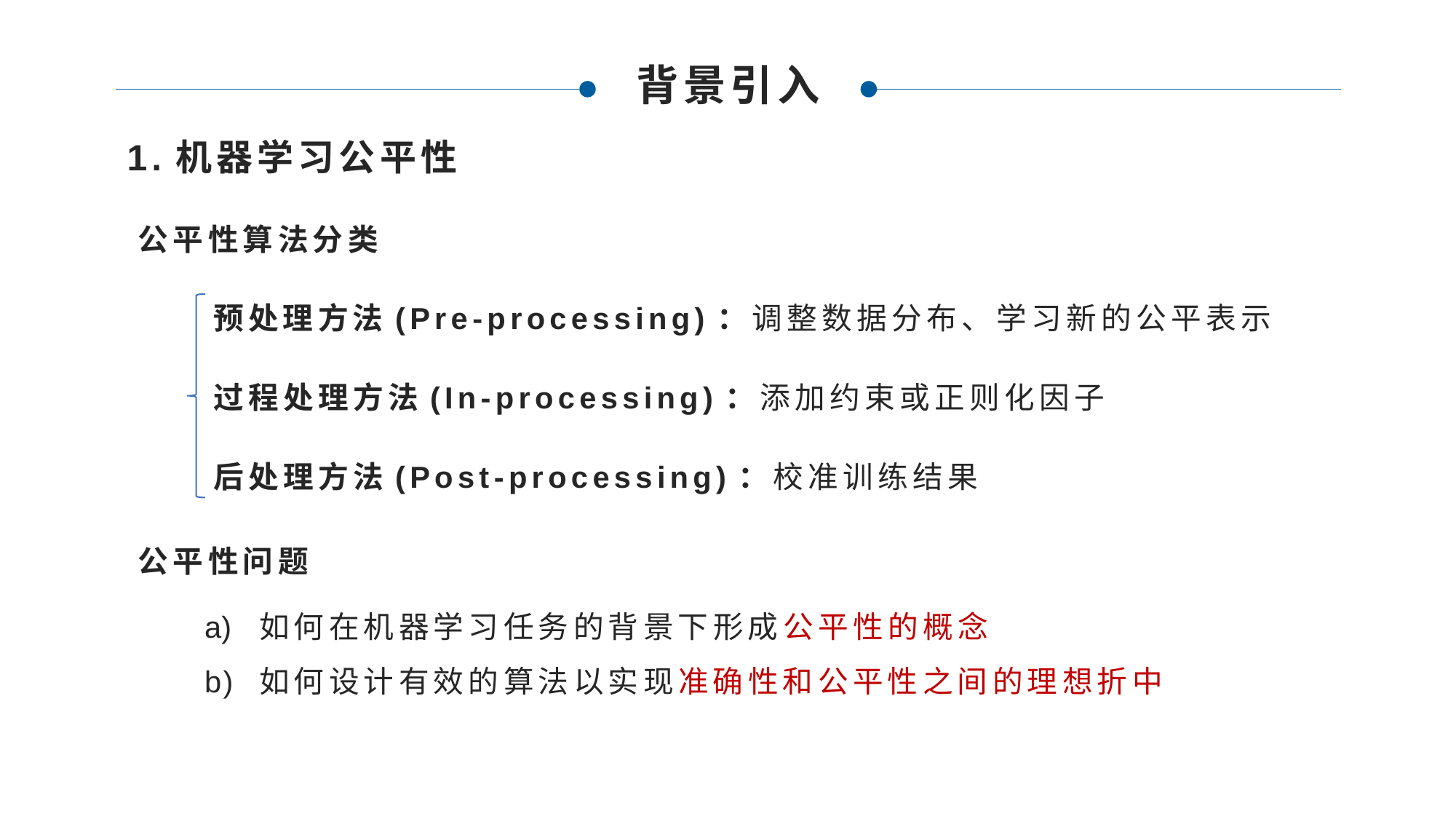

背景引入

1.机器学习公平性
公平性算法分类

预处理方法(Pre-processing)：调整数据分布、学习新的公平表示
过程处理方法(In-processing)：添加约束或正则化因子
后处理方法(Post-processing)：校准训练结果
公平性问题
如何在机器学习任务的背景下形成公平性的概念
如何设计有效的算法以实现准确性和公平性之间的理想折中